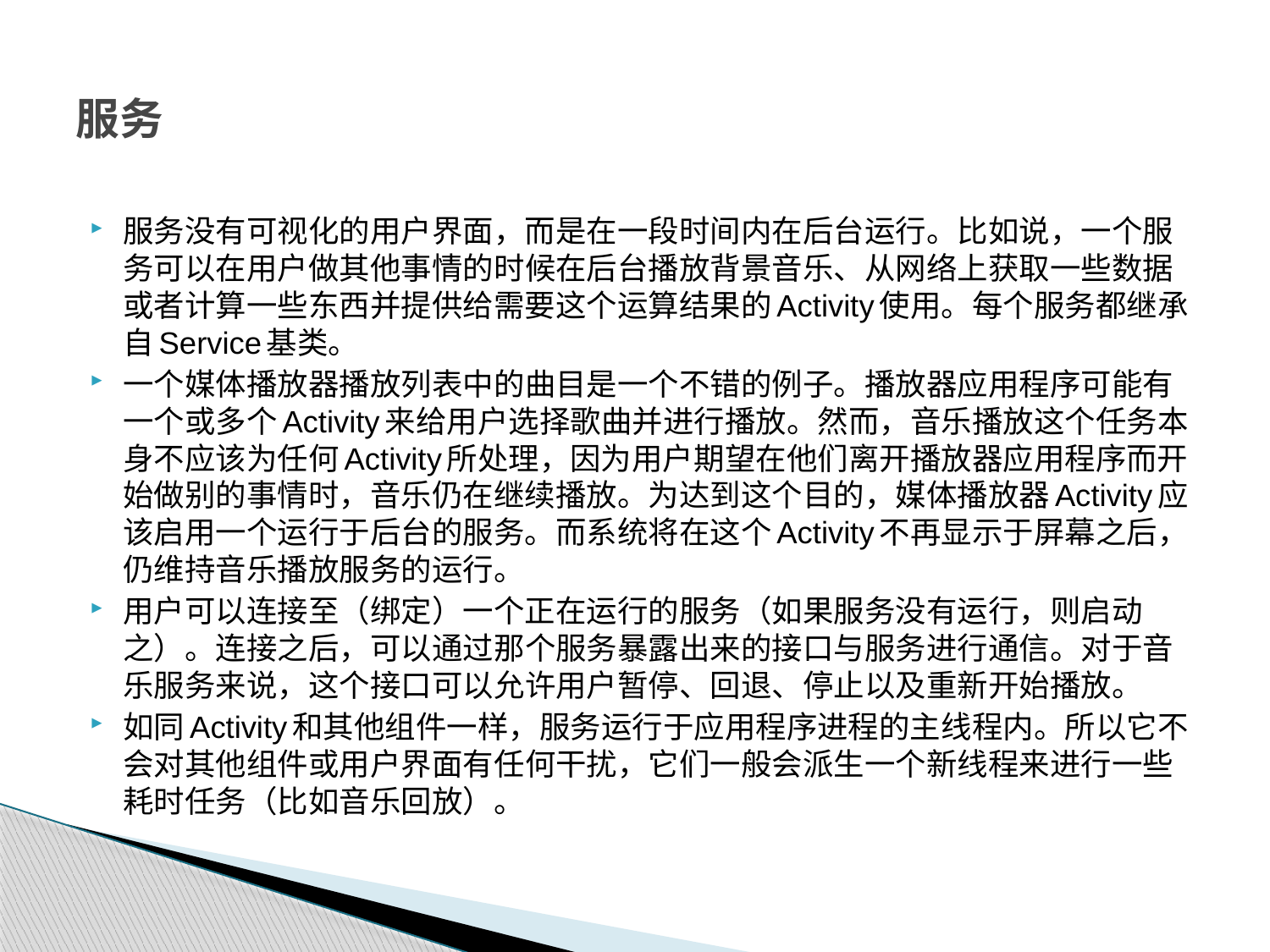

# 服务
服务没有可视化的用户界面，而是在一段时间内在后台运行。比如说，一个服务可以在用户做其他事情的时候在后台播放背景音乐、从网络上获取一些数据或者计算一些东西并提供给需要这个运算结果的Activity使用。每个服务都继承自Service基类。
一个媒体播放器播放列表中的曲目是一个不错的例子。播放器应用程序可能有一个或多个Activity来给用户选择歌曲并进行播放。然而，音乐播放这个任务本身不应该为任何Activity所处理，因为用户期望在他们离开播放器应用程序而开始做别的事情时，音乐仍在继续播放。为达到这个目的，媒体播放器Activity应该启用一个运行于后台的服务。而系统将在这个Activity不再显示于屏幕之后，仍维持音乐播放服务的运行。
用户可以连接至（绑定）一个正在运行的服务（如果服务没有运行，则启动之）。连接之后，可以通过那个服务暴露出来的接口与服务进行通信。对于音乐服务来说，这个接口可以允许用户暂停、回退、停止以及重新开始播放。
如同Activity和其他组件一样，服务运行于应用程序进程的主线程内。所以它不会对其他组件或用户界面有任何干扰，它们一般会派生一个新线程来进行一些耗时任务（比如音乐回放）。